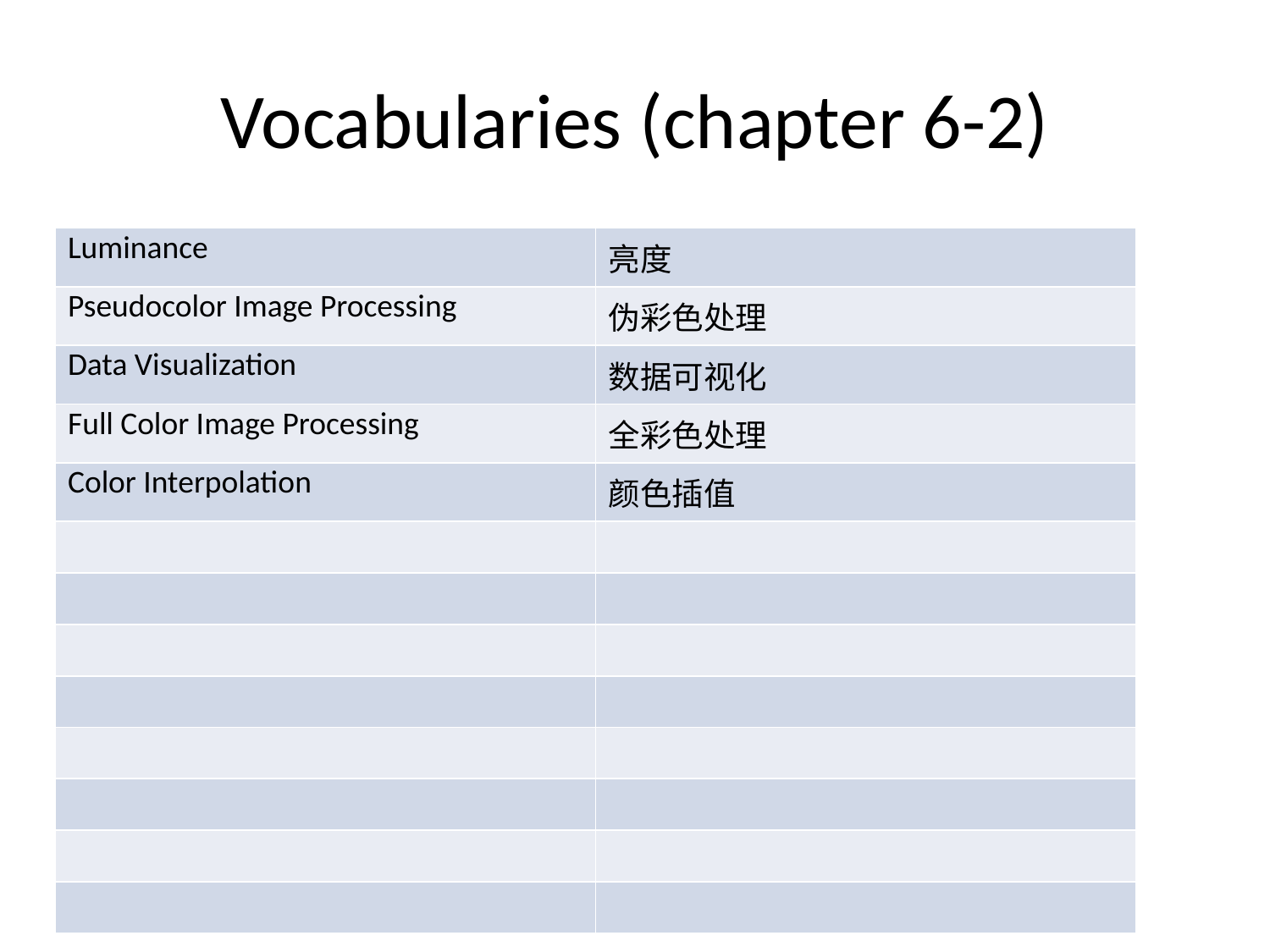

# Vocabularies (chapter 6-2)
| Luminance | 亮度 |
| --- | --- |
| Pseudocolor Image Processing | 伪彩色处理 |
| Data Visualization | 数据可视化 |
| Full Color Image Processing | 全彩色处理 |
| Color Interpolation | 颜色插值 |
|  |  |
|  |  |
|  |  |
|  |  |
|  |  |
|  |  |
|  |  |
|  |  |